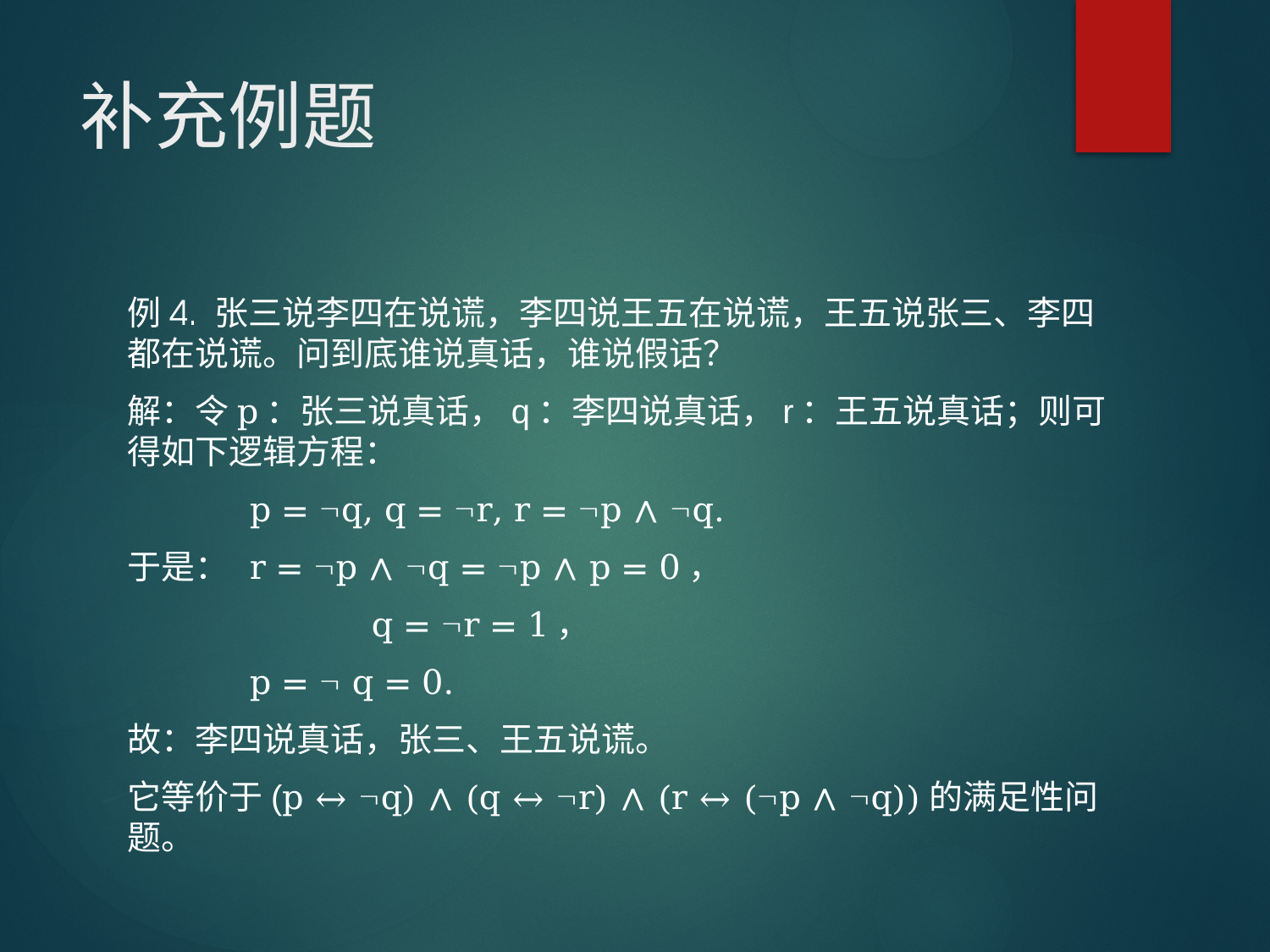

# 补充例题
例4. 张三说李四在说谎，李四说王五在说谎，王五说张三、李四都在说谎。问到底谁说真话，谁说假话？
解：令p：张三说真话，q：李四说真话，r：王五说真话；则可得如下逻辑方程：
		p = ¬q, q = ¬r, r = ¬p ∧ ¬q.
于是： 	r = ¬p ∧ ¬q = ¬p ∧ p = 0，
	 	q = ¬r = 1，
		p = ¬ q = 0.
故：李四说真话，张三、王五说谎。
它等价于(p ↔ ¬q) ∧ (q ↔ ¬r) ∧ (r ↔ (¬p ∧ ¬q))的满足性问题。